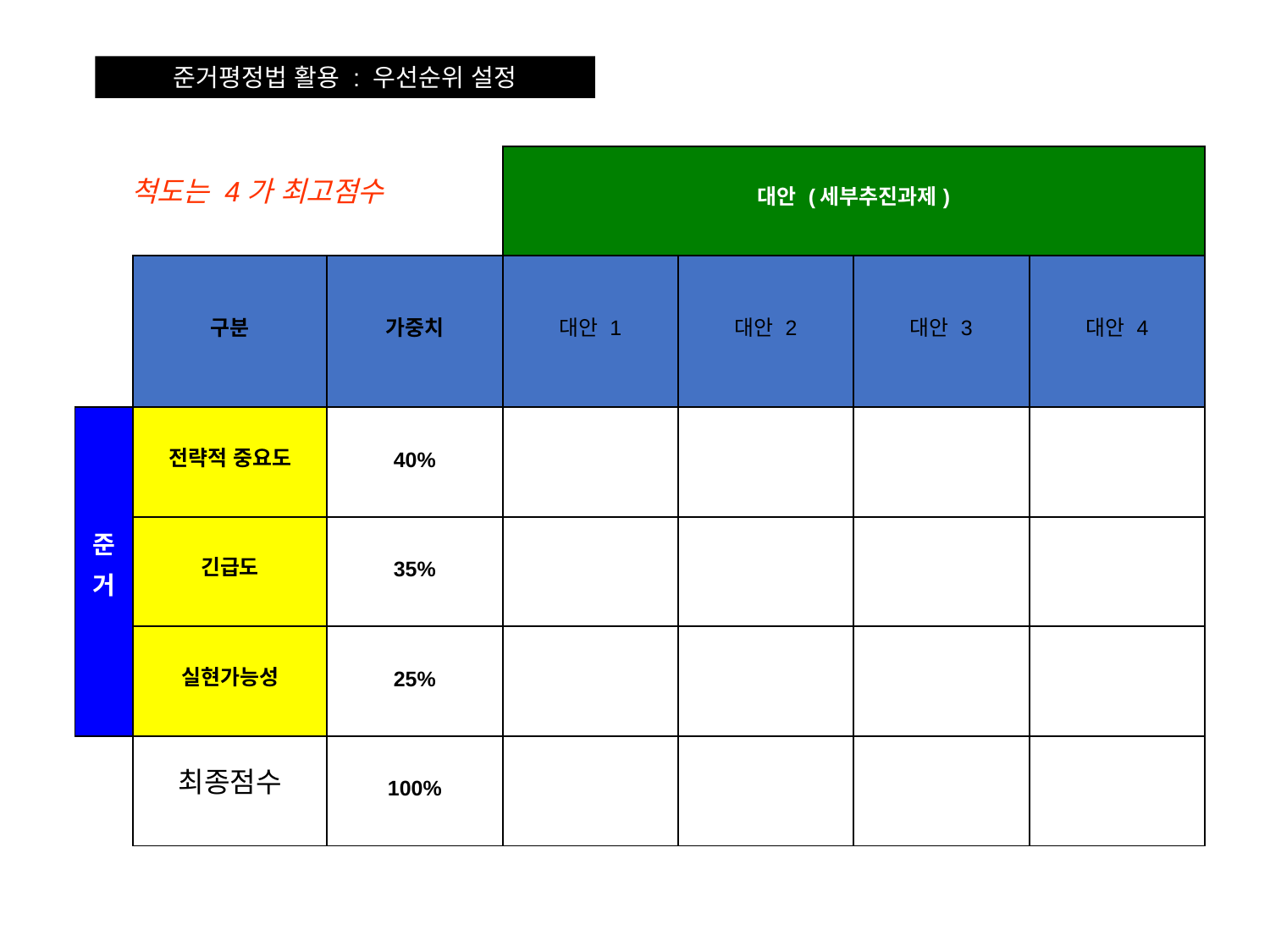

준거평정법 활용 : 우선순위 설정
| 척도는 4가 최고점수 |  |  | 대안 (세부추진과제) |  |  |  |
| --- | --- | --- | --- | --- | --- | --- |
|  | 구분 | 가중치 | 대안 1 | 대안 2 | 대안 3 | 대안 4 |
| 준 거 | 전략적 중요도 | 40% |  |  |  |  |
|  | 긴급도 | 35% |  |  |  |  |
|  | 실현가능성 | 25% |  |  |  |  |
|  | 최종점수 | 100% |  |  |  |  |